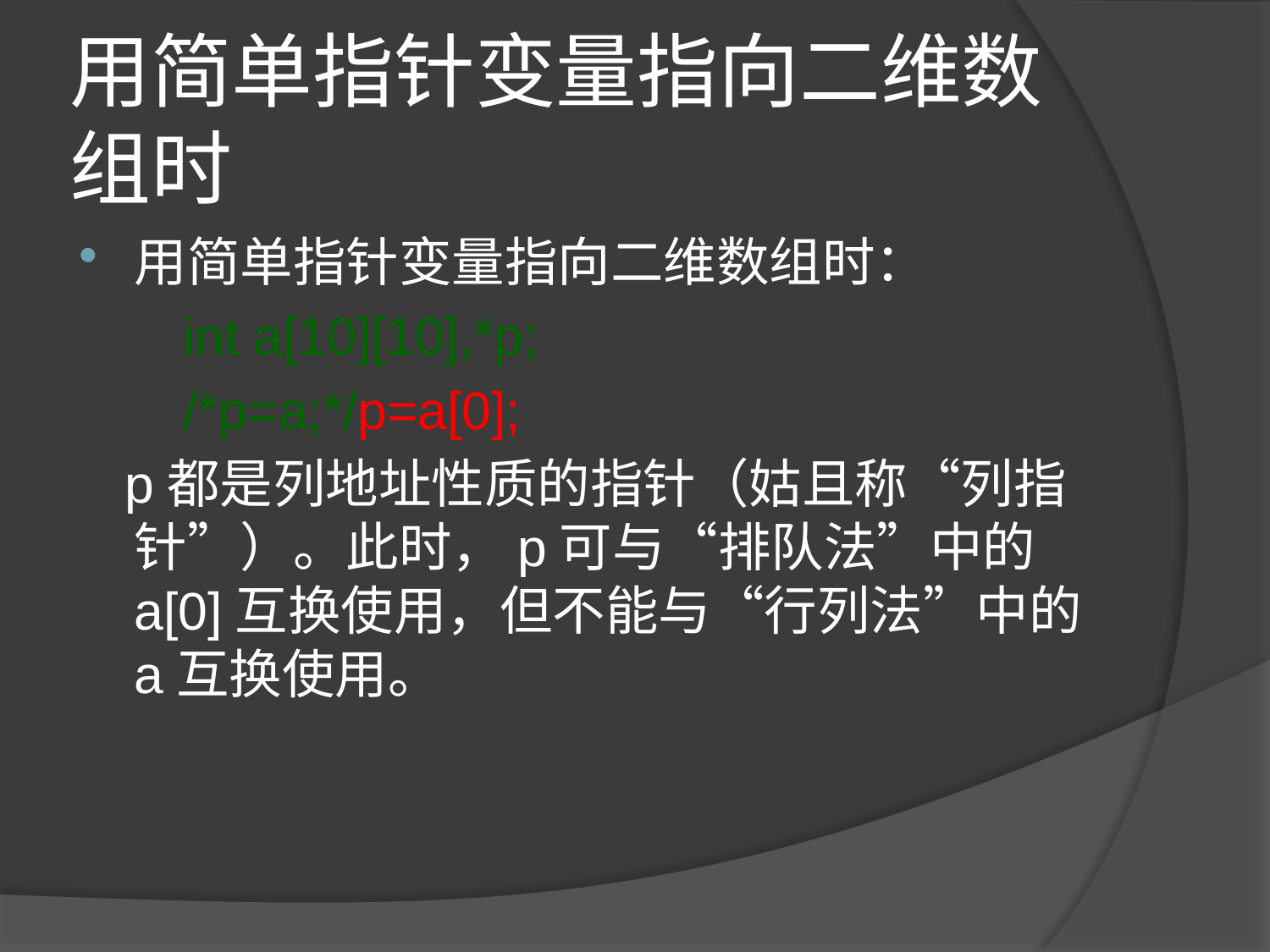

# 用简单指针变量指向二维数组时
用简单指针变量指向二维数组时：
       int a[10][10],*p;
       /*p=a;*/p=a[0];
   p都是列地址性质的指针（姑且称“列指针”）。此时，p可与“排队法”中的a[0]互换使用，但不能与“行列法”中的a互换使用。